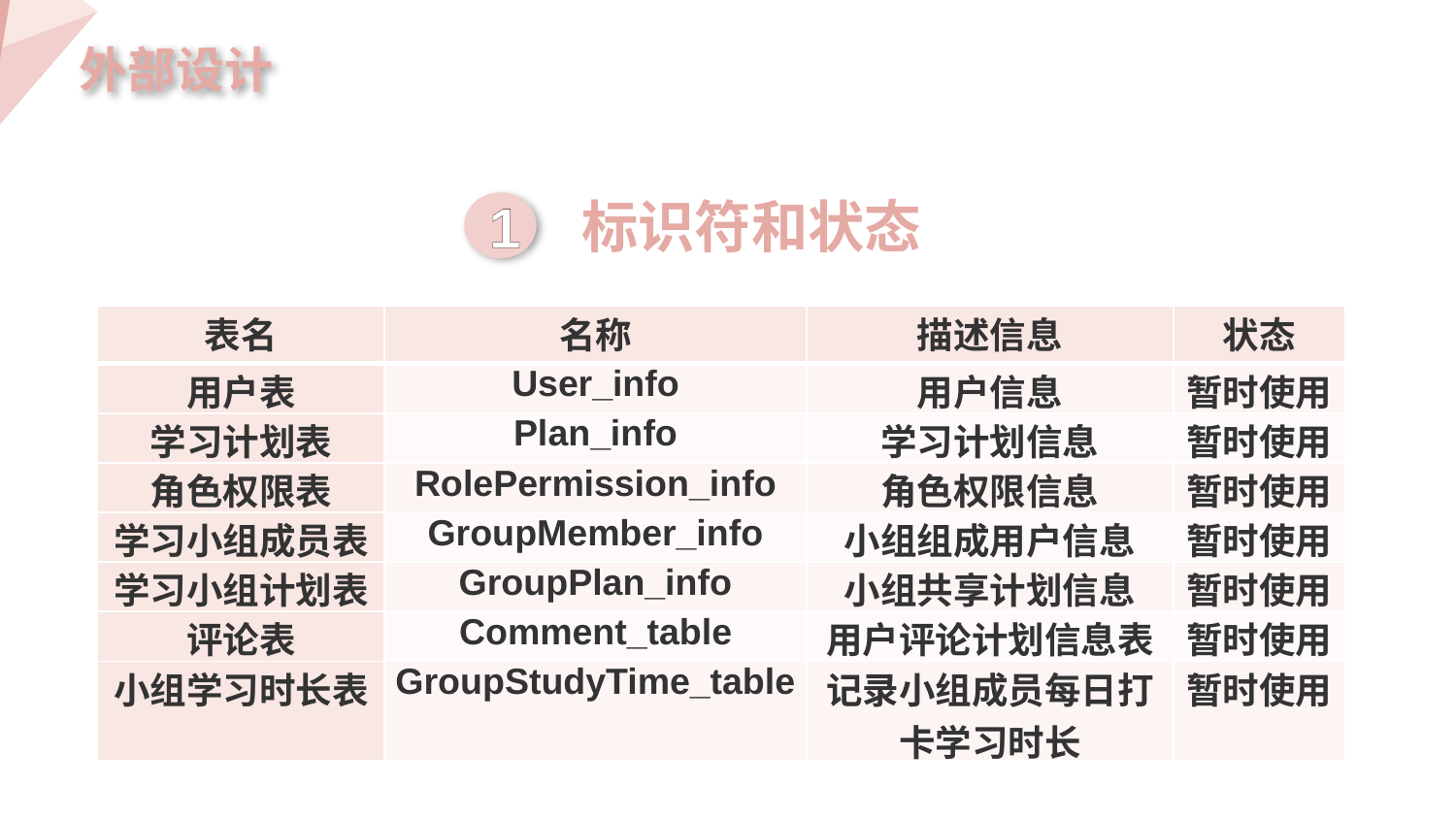

外部设计
标识符和状态
1
| 表名 | 名称 | 描述信息 | 状态 |
| --- | --- | --- | --- |
| 用户表 | User\_info | 用户信息 | 暂时使用 |
| 学习计划表 | Plan\_info | 学习计划信息 | 暂时使用 |
| 角色权限表 | RolePermission\_info | 角色权限信息 | 暂时使用 |
| 学习小组成员表 | GroupMember\_info | 小组组成用户信息 | 暂时使用 |
| 学习小组计划表 | GroupPlan\_info | 小组共享计划信息 | 暂时使用 |
| 评论表 | Comment\_table | 用户评论计划信息表 | 暂时使用 |
| 小组学习时长表 | GroupStudyTime\_table | 记录小组成员每日打卡学习时长 | 暂时使用 |